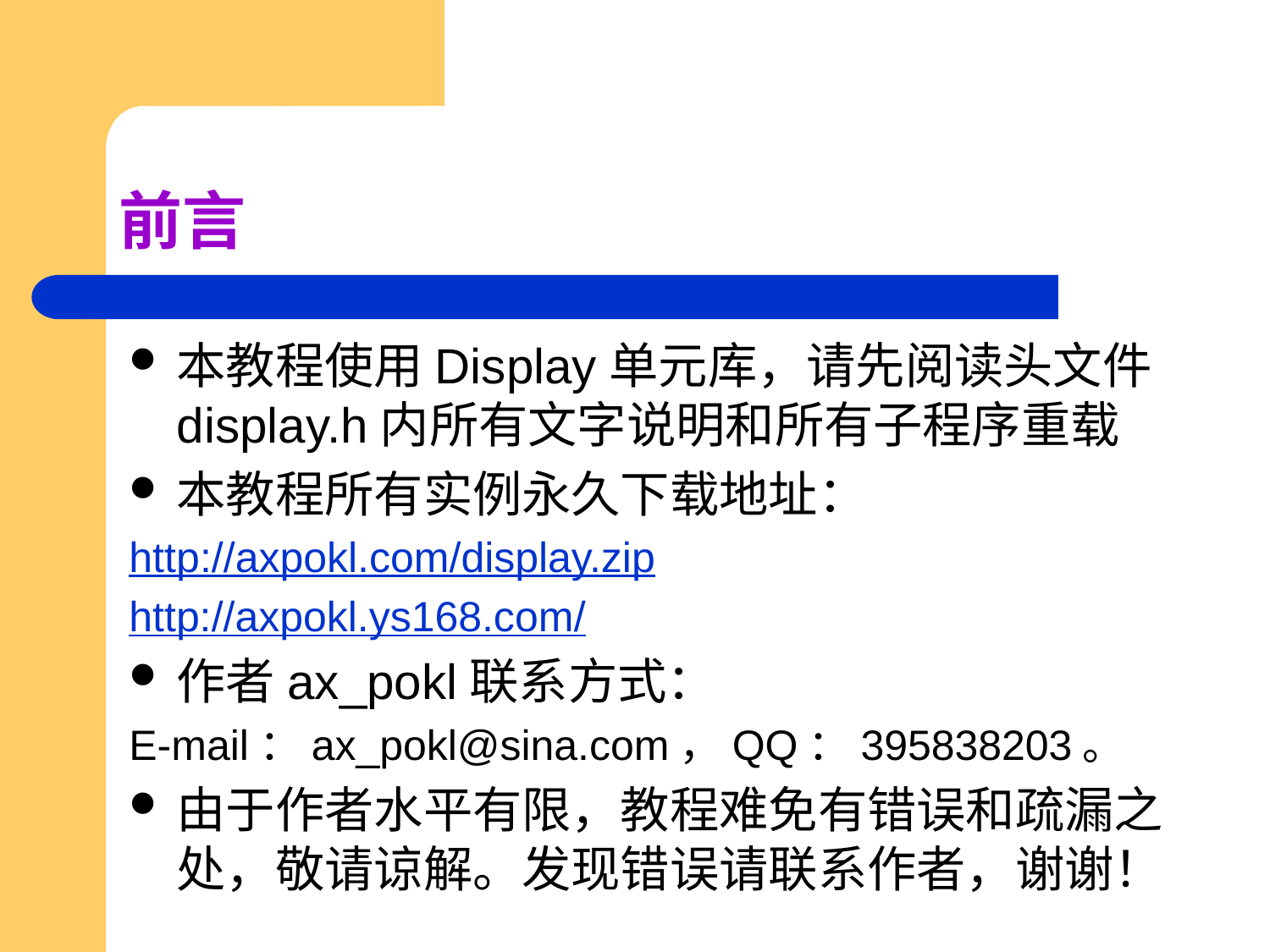

# 前言
本教程使用Display单元库，请先阅读头文件display.h内所有文字说明和所有子程序重载
本教程所有实例永久下载地址：
http://axpokl.com/display.zip
http://axpokl.ys168.com/
作者ax_pokl联系方式：
E-mail：ax_pokl@sina.com，QQ：395838203。
由于作者水平有限，教程难免有错误和疏漏之处，敬请谅解。发现错误请联系作者，谢谢！